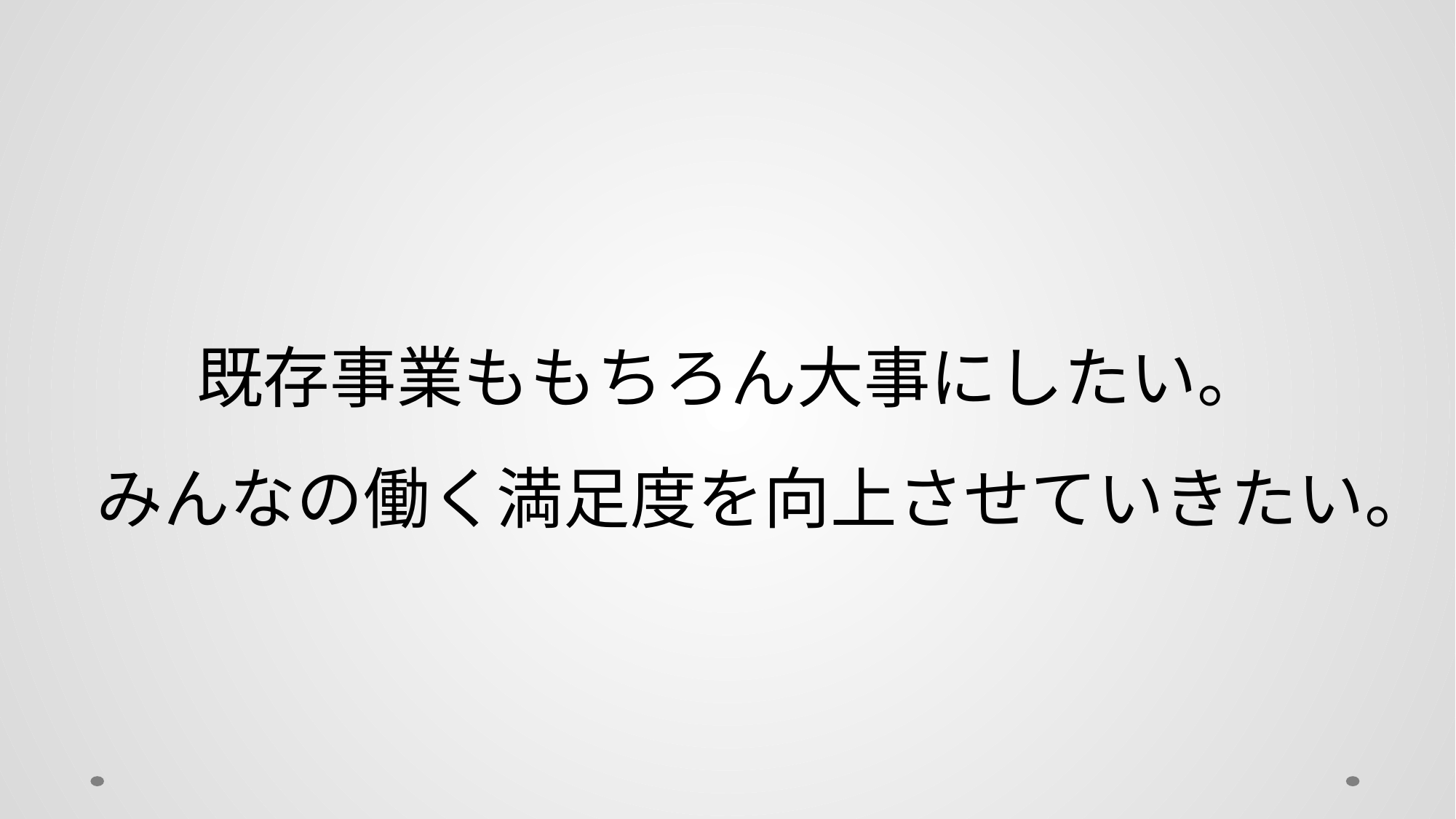

# 既存事業ももちろん大事にしたい。 みんなの働く満足度を向上させていきたい。